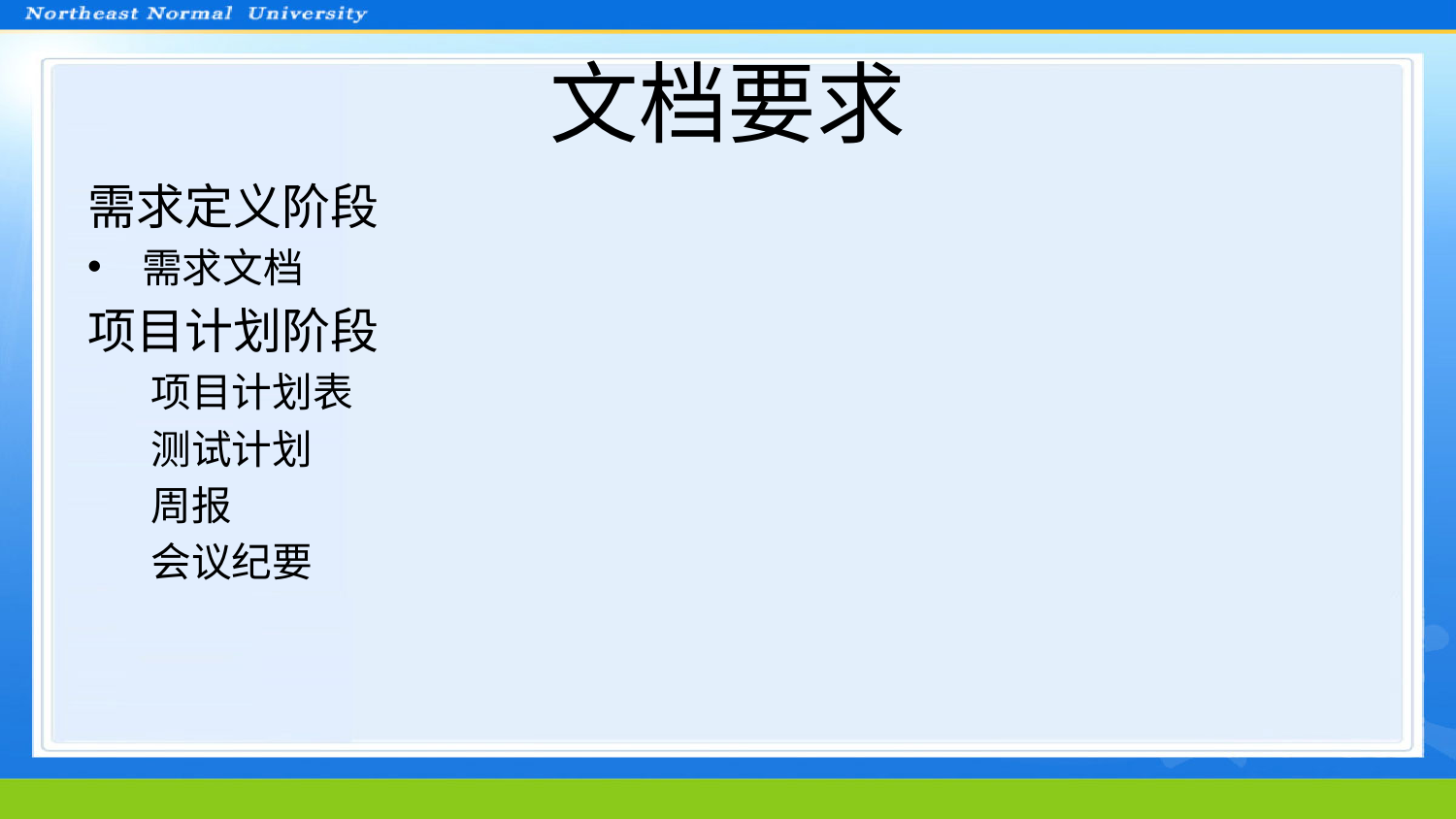

# 文档要求
需求定义阶段
需求文档
项目计划阶段
项目计划表
测试计划
周报
会议纪要